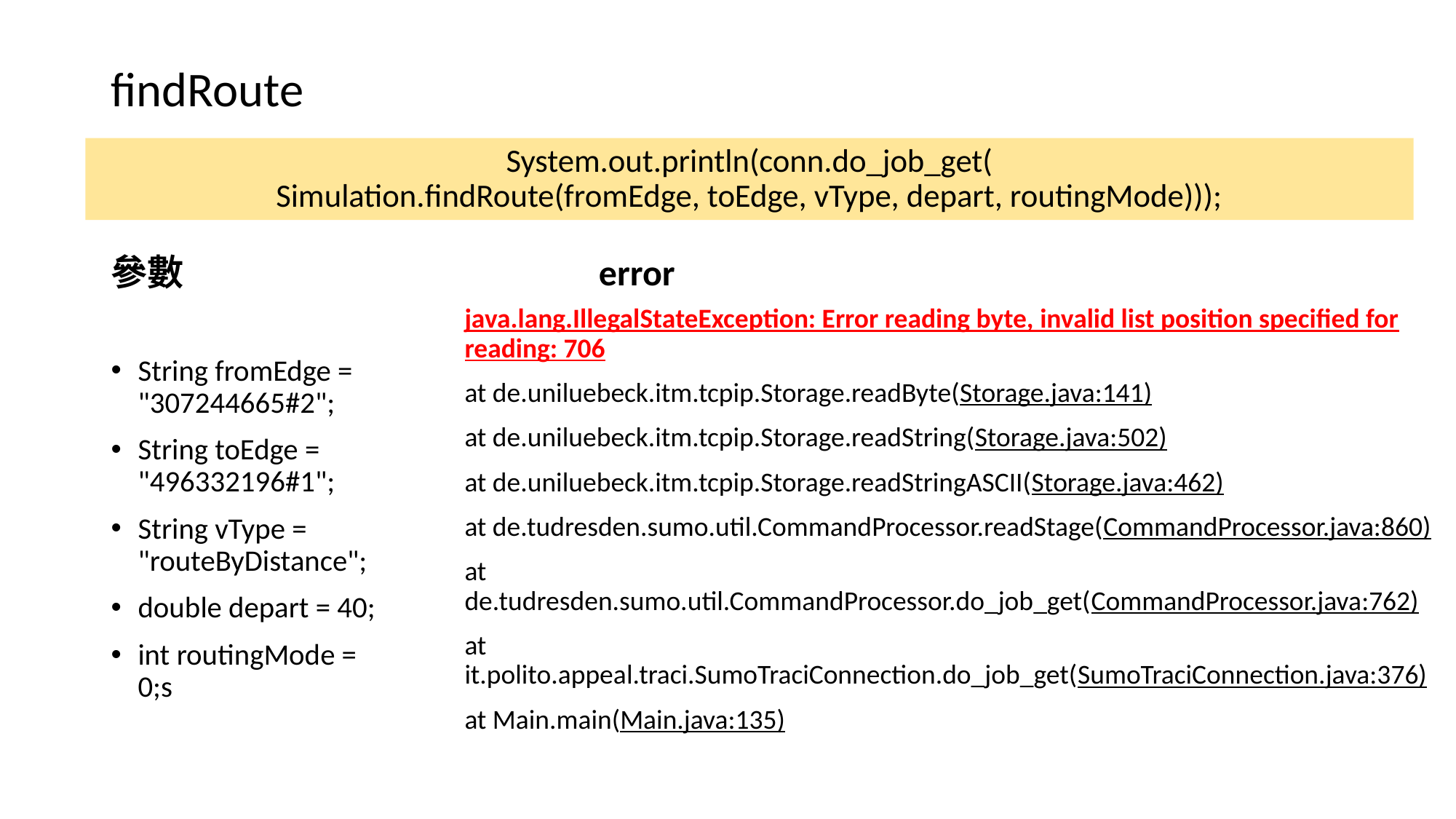

# findRoute
System.out.println(conn.do_job_get(
Simulation.findRoute(fromEdge, toEdge, vType, depart, routingMode)));
error
參數
java.lang.IllegalStateException: Error reading byte, invalid list position specified for reading: 706
at de.uniluebeck.itm.tcpip.Storage.readByte(Storage.java:141)
at de.uniluebeck.itm.tcpip.Storage.readString(Storage.java:502)
at de.uniluebeck.itm.tcpip.Storage.readStringASCII(Storage.java:462)
at de.tudresden.sumo.util.CommandProcessor.readStage(CommandProcessor.java:860)
at de.tudresden.sumo.util.CommandProcessor.do_job_get(CommandProcessor.java:762)
at it.polito.appeal.traci.SumoTraciConnection.do_job_get(SumoTraciConnection.java:376)
at Main.main(Main.java:135)

String fromEdge = "307244665#2";
String toEdge = "496332196#1";
String vType = "routeByDistance";
double depart = 40;
int routingMode = 0;s